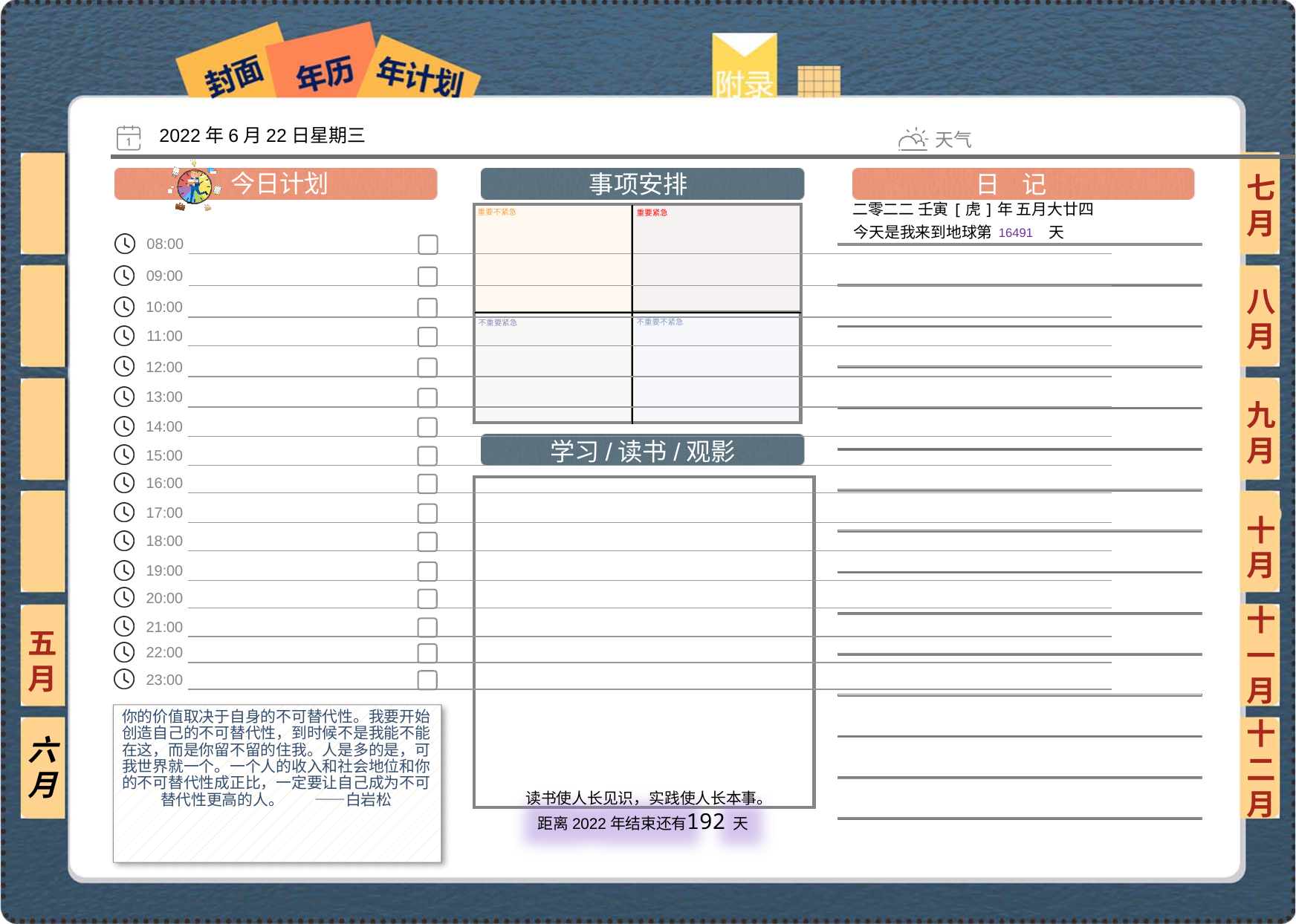

2022年6月22日星期三
七月
二零二二 壬寅[虎]年 五月大廿四
16491
八月
九月
十月
十一月
五月
你的价值取决于自身的不可替代性。我要开始创造自己的不可替代性，到时候不是我能不能在这，而是你留不留的住我。人是多的是，可我世界就一个。一个人的收入和社会地位和你的不可替代性成正比，一定要让自己成为不可替代性更高的人。　　——白岩松

六月
十二月
192
 读书使人长见识，实践使人长本事。